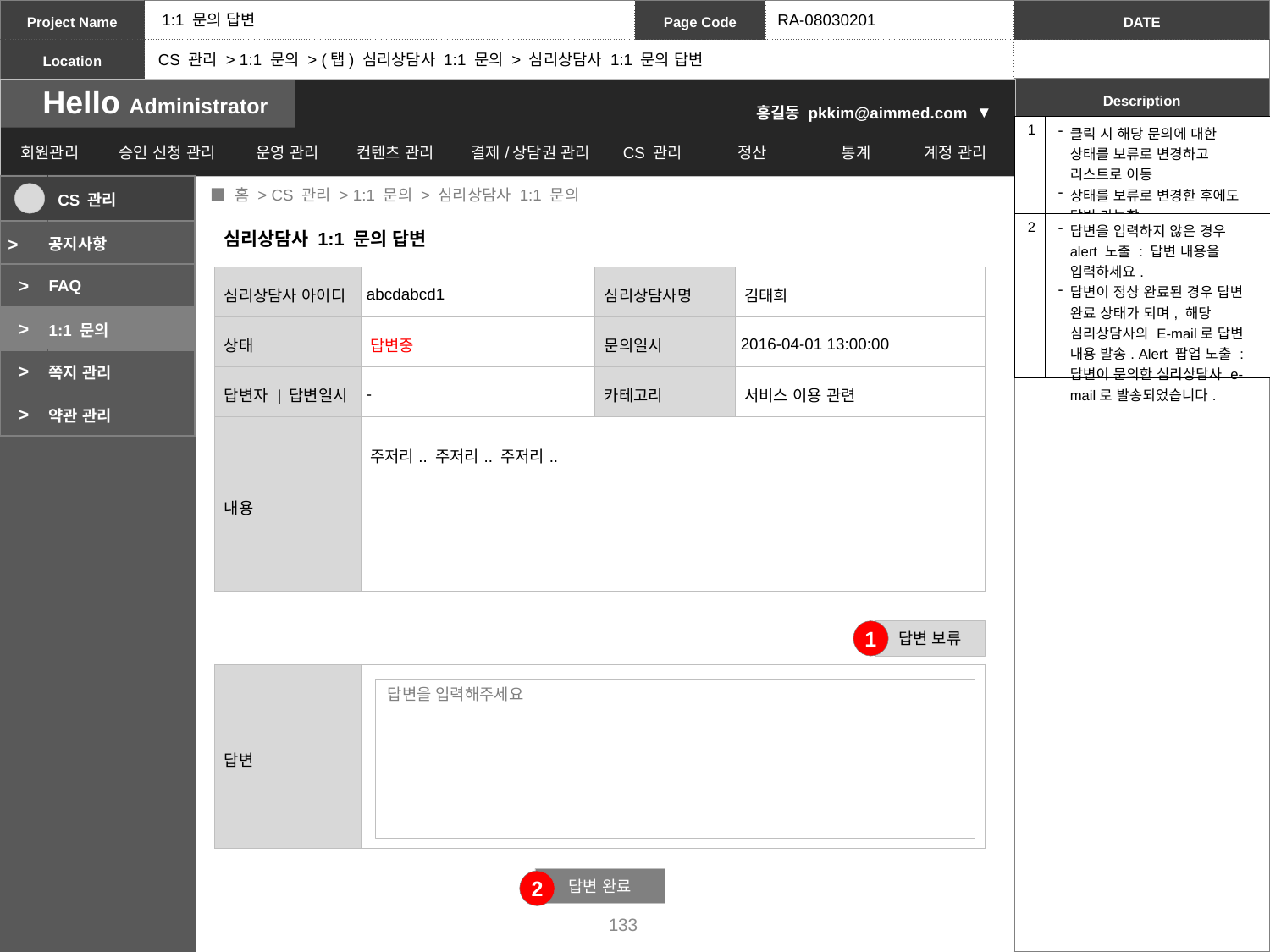

1:1 문의 답변
RA-08030201
CS 관리 > 1:1 문의 > (탭) 심리상담사 1:1 문의 > 심리상담사 1:1 문의 답변
| 1 | 클릭 시 해당 문의에 대한 상태를 보류로 변경하고 리스트로 이동 상태를 보류로 변경한 후에도 답변 가능함 |
| --- | --- |
| 2 | 답변을 입력하지 않은 경우 alert 노출 : 답변 내용을 입력하세요. 답변이 정상 완료된 경우 답변 완료 상태가 되며, 해당 심리상담사의 E-mail로 답변 내용 발송. Alert 팝업 노출 : 답변이 문의한 심리상담사 e-mail로 발송되었습니다. |
   ■ 홈 > CS 관리 > 1:1 문의 > 심리상담사 1:1 문의

|  | CS 관리 |
| --- | --- |
| > | 공지사항 |
| > | FAQ |
| > | 1:1 문의 |
| > | 쪽지 관리 |
| > | 약관 관리 |

심리상담사 1:1 문의 답변
| 심리상담사 아이디 | abcdabcd1 | 심리상담사명 | 김태희 |
| --- | --- | --- | --- |
| 상태 | 답변중 | 문의일시 | 2016-04-01 13:00:00 |
| 답변자 | 답변일시 | - | 카테고리 | 서비스 이용 관련 |
| 내용 | 주저리.. 주저리.. 주저리.. |  |  |
1
답변 보류
| 답변 |  |
| --- | --- |
답변을 입력해주세요
답변 완료
2
133